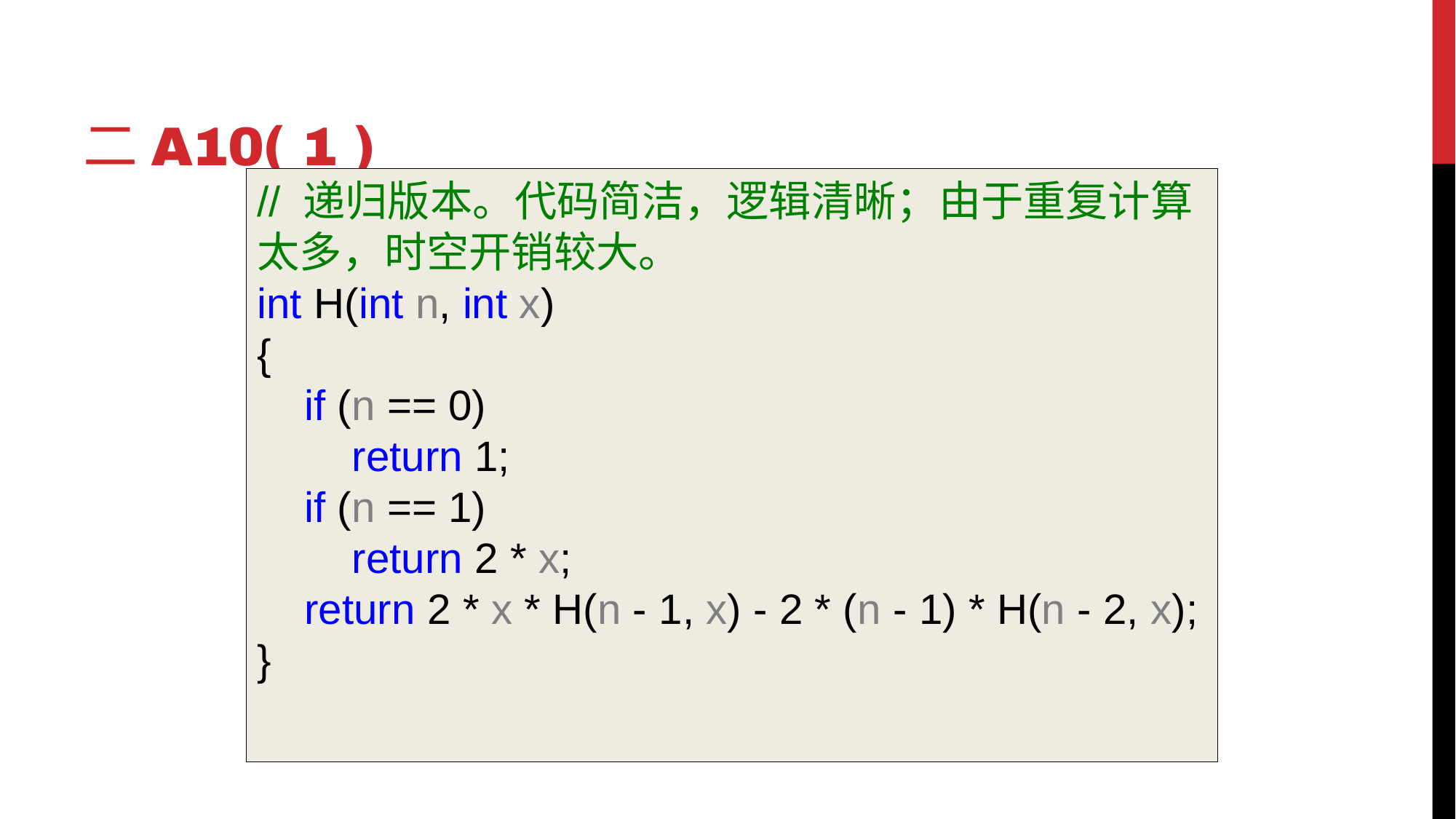

# 二a10( 1 )
// 递归版本。代码简洁，逻辑清晰；由于重复计算太多，时空开销较大。
int H(int n, int x)
{
    if (n == 0)
        return 1;
    if (n == 1)
        return 2 * x;
    return 2 * x * H(n - 1, x) - 2 * (n - 1) * H(n - 2, x);
}